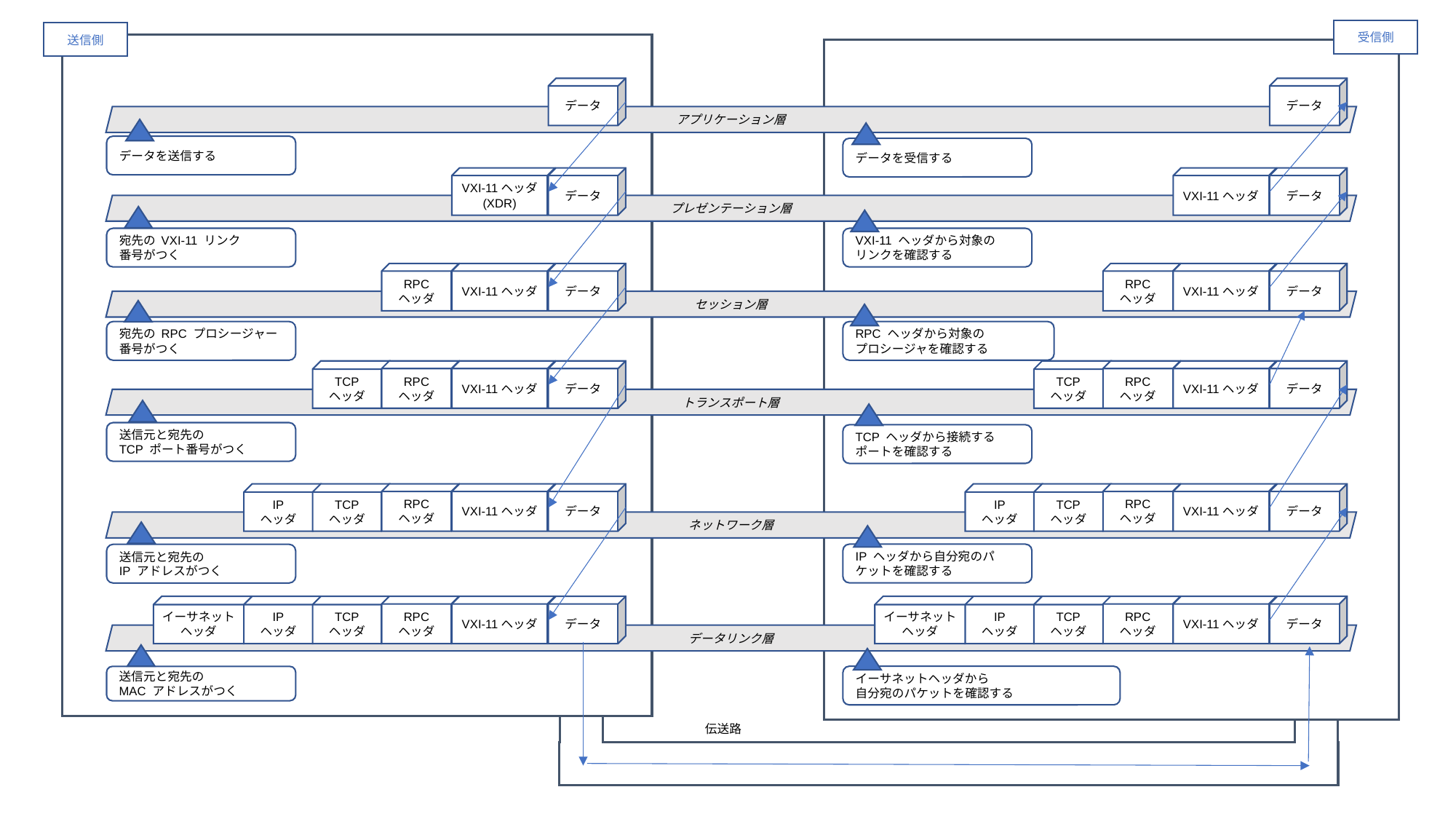

受信側
送信側

データ
データ
アプリケーション層

データを送信する
データを受信する
VXI-11ヘッダ
(XDR)
データ
VXI-11ヘッダ
データ
プレゼンテーション層

宛先の VXI-11 リンク
番号がつく
VXI-11 ヘッダから対象の
リンクを確認する
RPC
ヘッダ
VXI-11ヘッダ
データ
RPC
ヘッダ
VXI-11ヘッダ
データ
セッション層

宛先の RPC プロシージャー番号がつく
RPC ヘッダから対象の
プロシージャを確認する
TCP
ヘッダ
RPC
ヘッダ
VXI-11ヘッダ
データ
TCP
ヘッダ
RPC
ヘッダ
VXI-11ヘッダ
データ
トランスポート層

送信元と宛先の
TCP ポート番号がつく
TCP ヘッダから接続する
ポートを確認する
IP
ヘッダ
TCP
ヘッダ
RPC
ヘッダ
VXI-11ヘッダ
データ
IP
ヘッダ
TCP
ヘッダ
RPC
ヘッダ
VXI-11ヘッダ
データ
ネットワーク層

IP ヘッダから自分宛のパケットを確認する
送信元と宛先の
IP アドレスがつく
イーサネット
ヘッダ
IP
ヘッダ
TCP
ヘッダ
RPC
ヘッダ
VXI-11ヘッダ
データ
イーサネット
ヘッダ
IP
ヘッダ
TCP
ヘッダ
RPC
ヘッダ
VXI-11ヘッダ
データ
データリンク層

イーサネットヘッダから
自分宛のパケットを確認する
送信元と宛先の
MAC アドレスがつく

伝送路